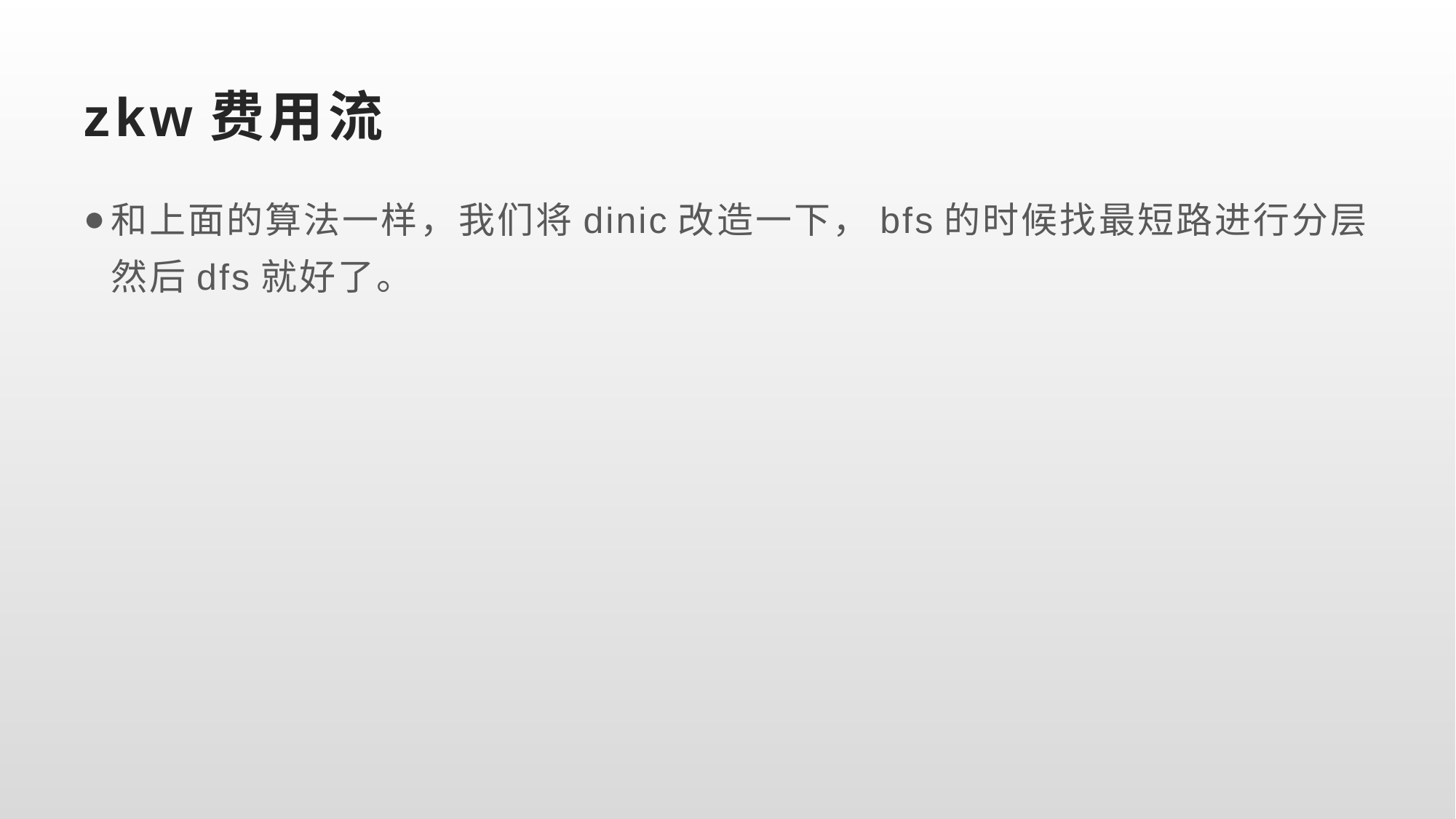

# zkw费用流
和上面的算法一样，我们将dinic改造一下，bfs的时候找最短路进行分层然后dfs就好了。